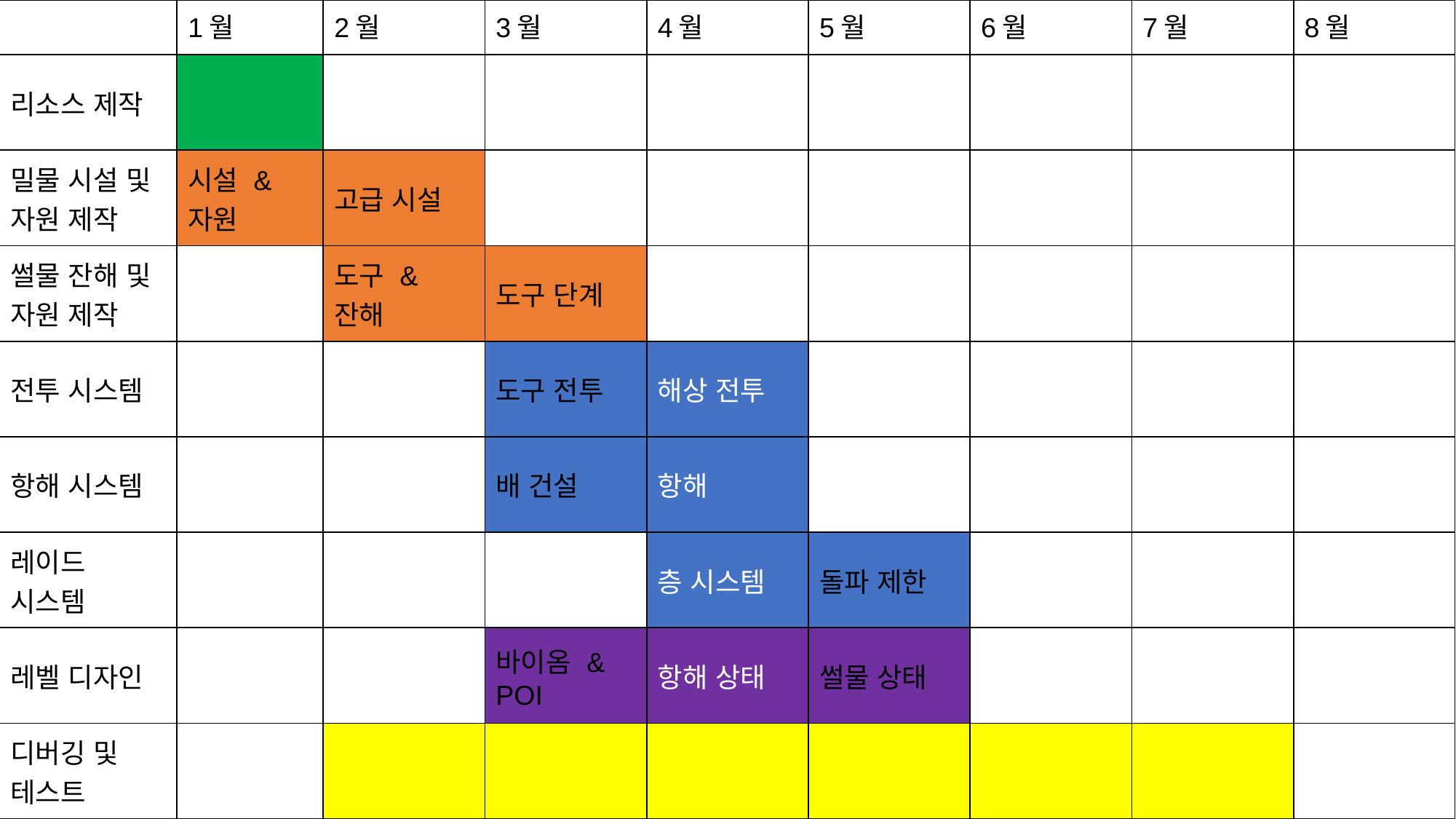

|  | 1월 | 2월 | 3월 | 4월 | 5월 | 6월 | 7월 | 8월 |
| --- | --- | --- | --- | --- | --- | --- | --- | --- |
| 리소스 제작 |  |  |  |  |  |  |  |  |
| 밀물 시설 및 자원 제작 | 시설 & 자원 | 고급 시설 |  |  |  |  |  |  |
| 썰물 잔해 및 자원 제작 |  | 도구 & 잔해 | 도구 단계 |  |  |  |  |  |
| 전투 시스템 |  |  | 도구 전투 | 해상 전투 |  |  |  |  |
| 항해 시스템 |  |  | 배 건설 | 항해 |  |  |  |  |
| 레이드 시스템 |  |  |  | 층 시스템 | 돌파 제한 |  |  |  |
| 레벨 디자인 |  |  | 바이옴 & POI | 항해 상태 | 썰물 상태 |  |  |  |
| 디버깅 및 테스트 |  |  |  |  |  |  |  |  |